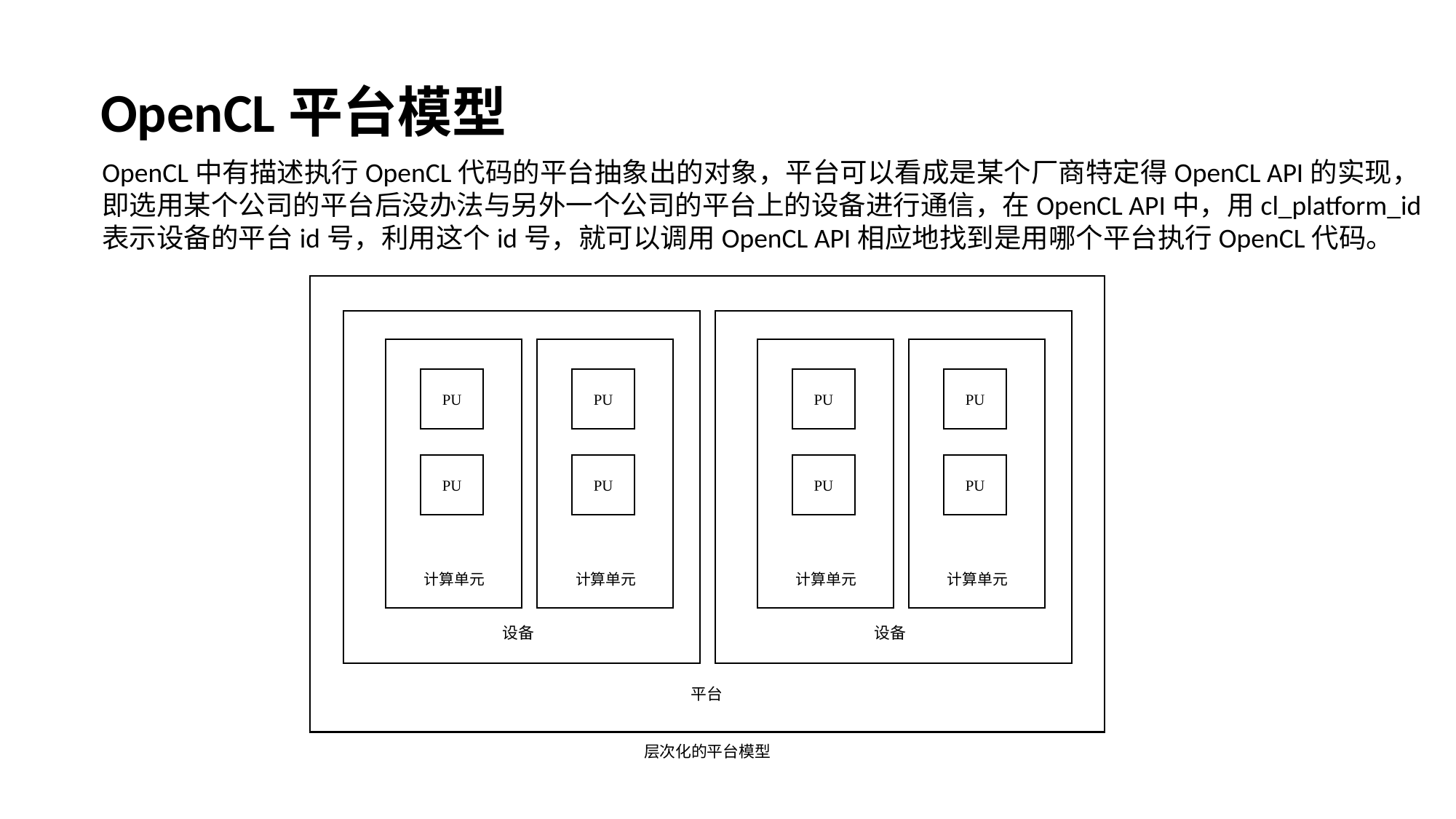

OpenCL平台模型
OpenCL中有描述执行OpenCL代码的平台抽象出的对象，平台可以看成是某个厂商特定得OpenCL API的实现，
即选用某个公司的平台后没办法与另外一个公司的平台上的设备进行通信，在OpenCL API中，用cl_platform_id
表示设备的平台id号，利用这个id号，就可以调用OpenCL API相应地找到是用哪个平台执行OpenCL代码。

PU
PU
计算单元

PU
PU
计算单元
设备

PU
PU
计算单元

PU
PU
计算单元
设备
平台
层次化的平台模型